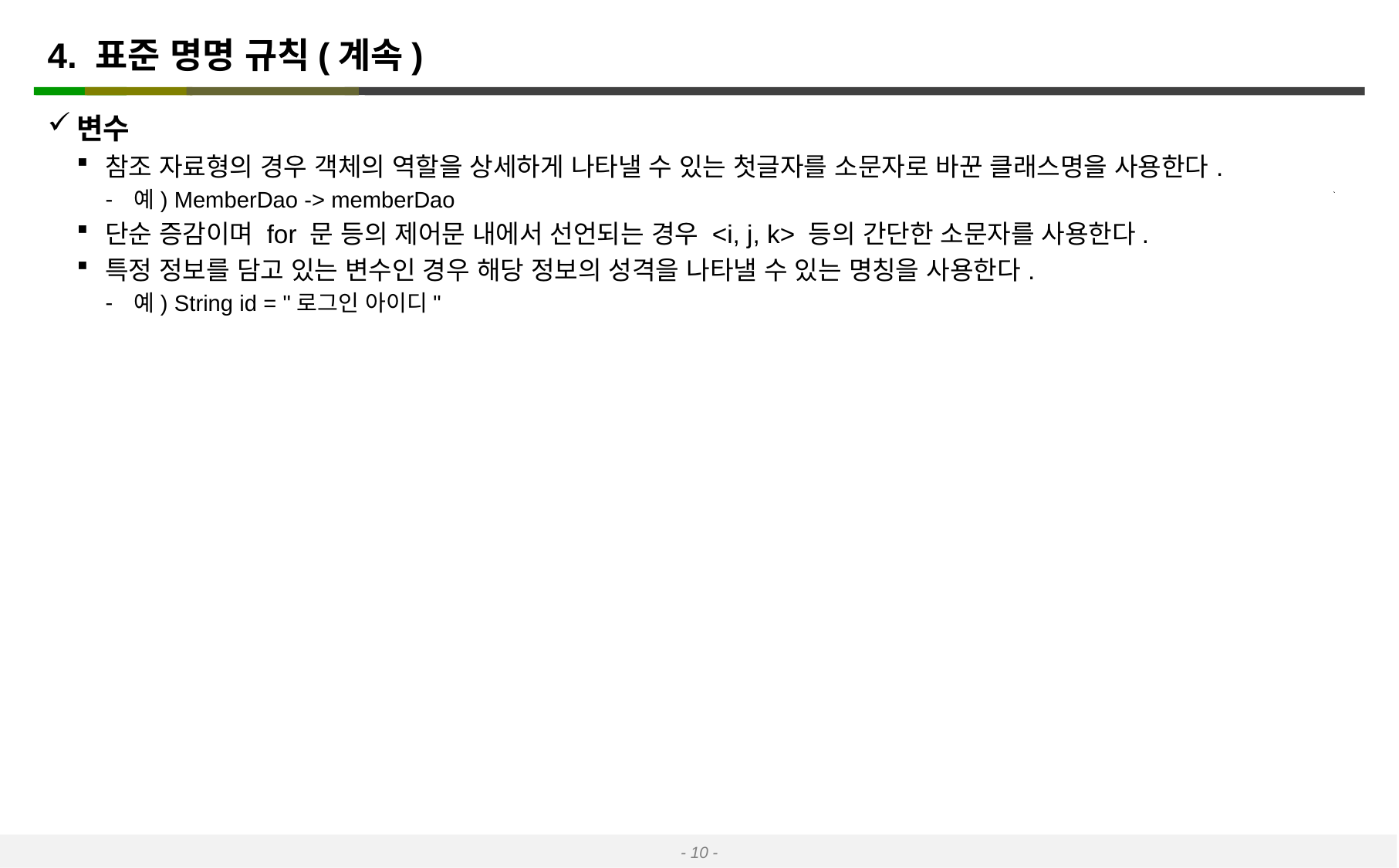

# 4. 표준 명명 규칙(계속)
변수
참조 자료형의 경우 객체의 역할을 상세하게 나타낼 수 있는 첫글자를 소문자로 바꾼 클래스명을 사용한다.
예) MemberDao -> memberDao
단순 증감이며 for 문 등의 제어문 내에서 선언되는 경우 <i, j, k> 등의 간단한 소문자를 사용한다.
특정 정보를 담고 있는 변수인 경우 해당 정보의 성격을 나타낼 수 있는 명칭을 사용한다.
예) String id = "로그인 아이디"